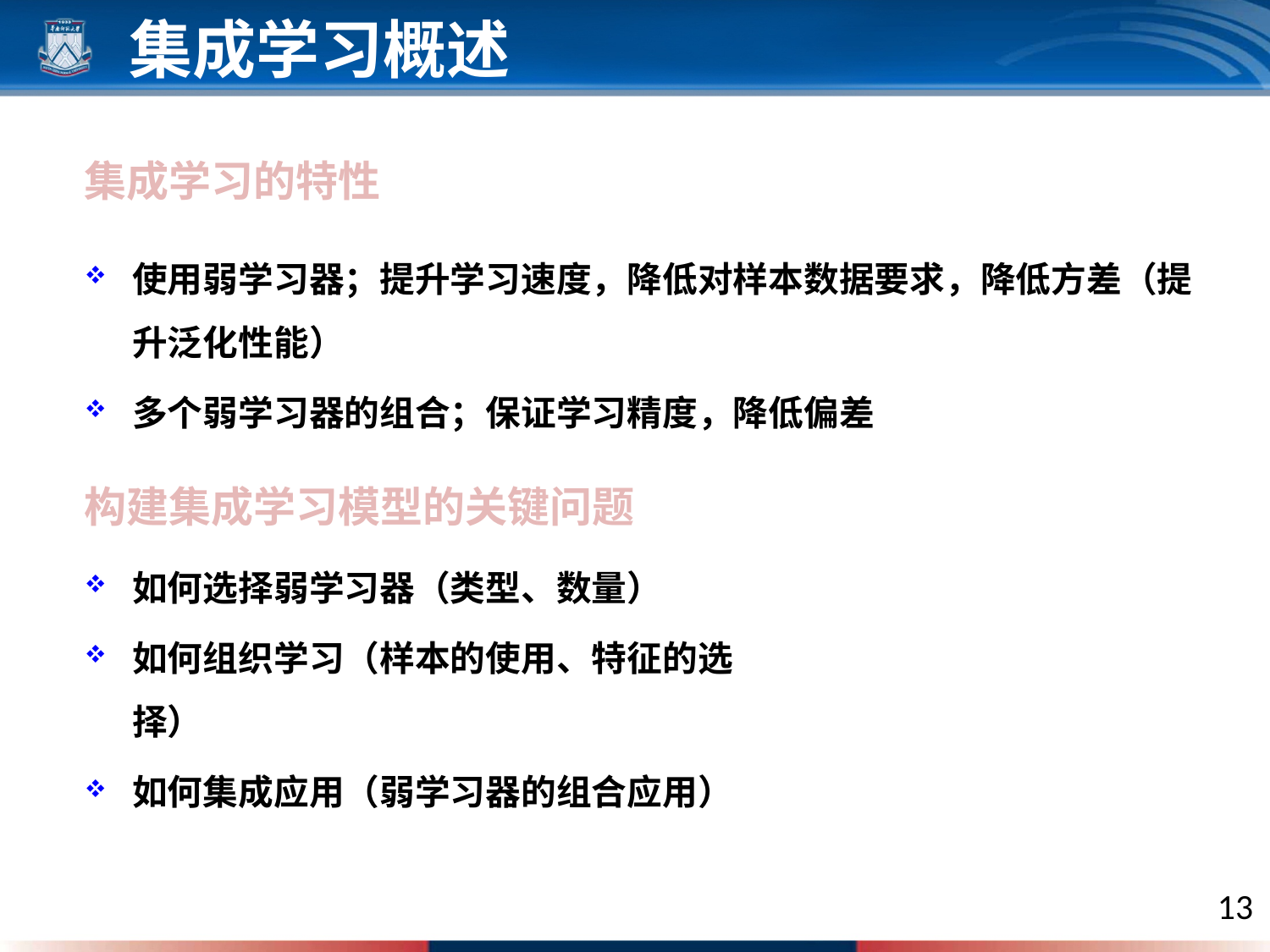

集成学习概述
集成学习的特性
使用弱学习器；提升学习速度，降低对样本数据要求，降低方差（提升泛化性能）
多个弱学习器的组合；保证学习精度，降低偏差
构建集成学习模型的关键问题
如何选择弱学习器（类型、数量）
如何组织学习（样本的使用、特征的选择）
如何集成应用（弱学习器的组合应用）